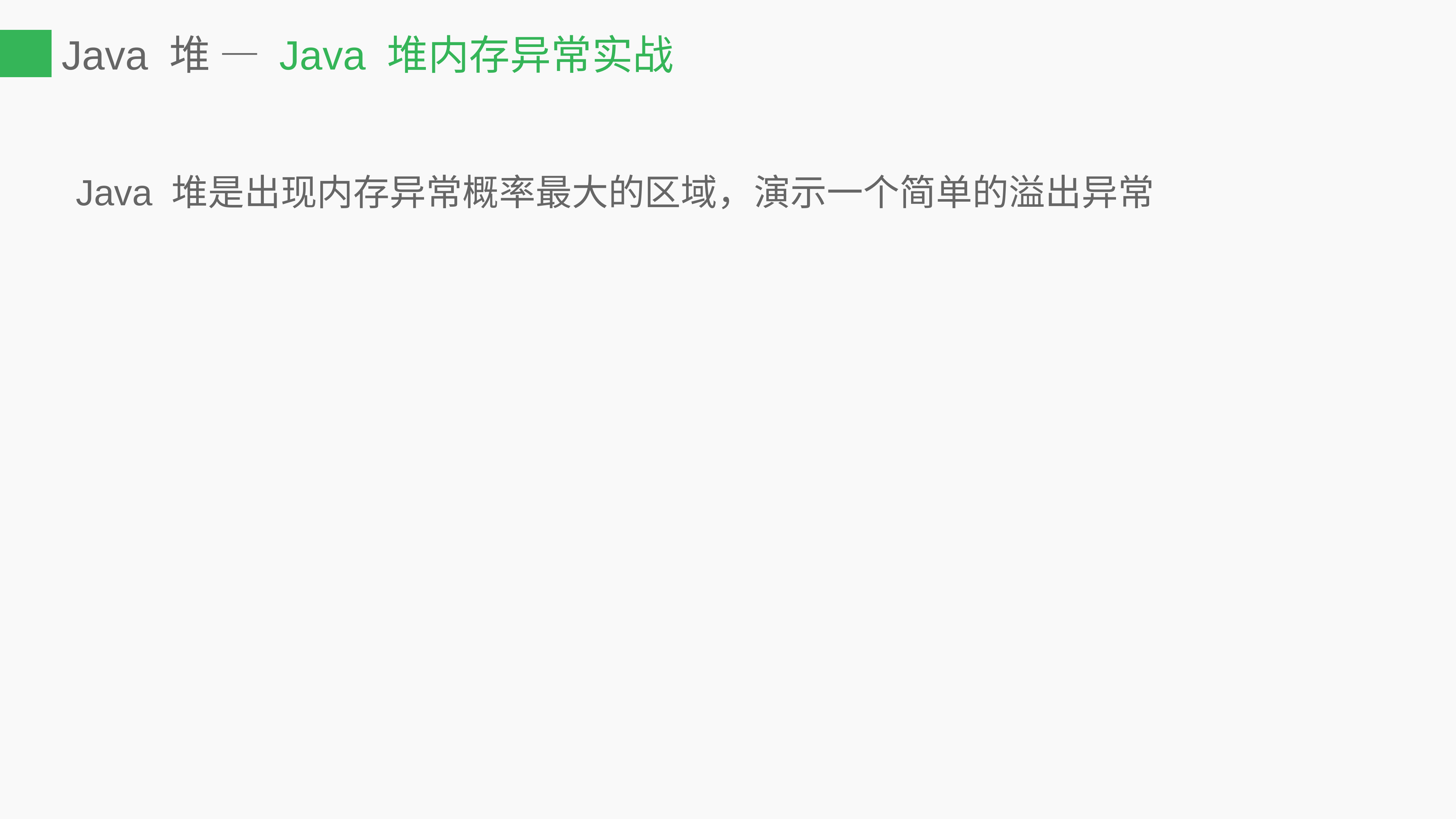

# Java 堆 — Java 堆内存异常实战
Java 堆是出现内存异常概率最大的区域，演示一个简单的溢出异常